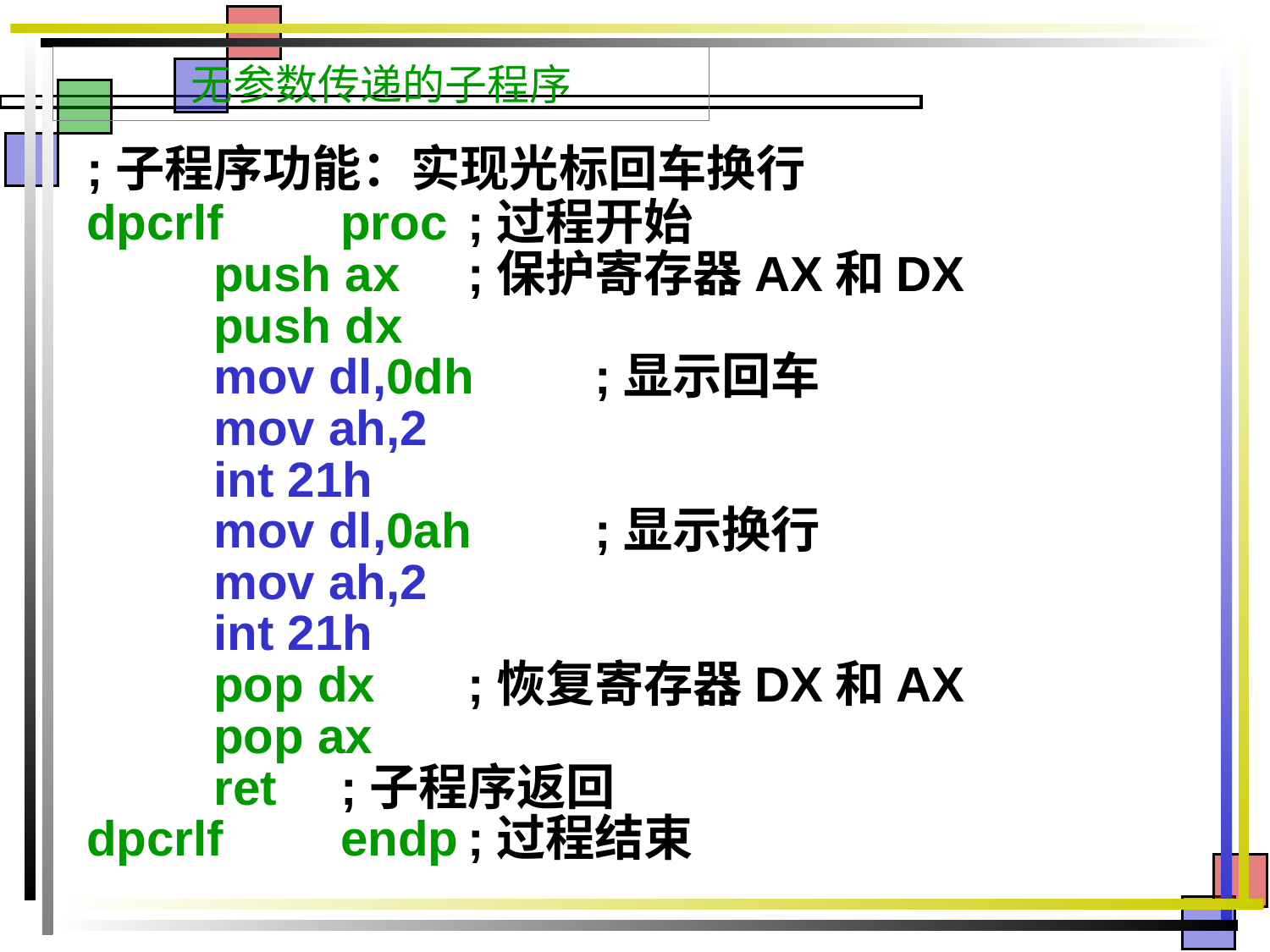

# 无参数传递的子程序
;子程序功能：实现光标回车换行
dpcrlf	proc	;过程开始
	push ax	;保护寄存器AX和DX
	push dx
	mov dl,0dh	;显示回车
	mov ah,2
	int 21h
	mov dl,0ah	;显示换行
	mov ah,2
	int 21h
	pop dx	;恢复寄存器DX和AX
	pop ax
	ret	;子程序返回
dpcrlf	endp	;过程结束